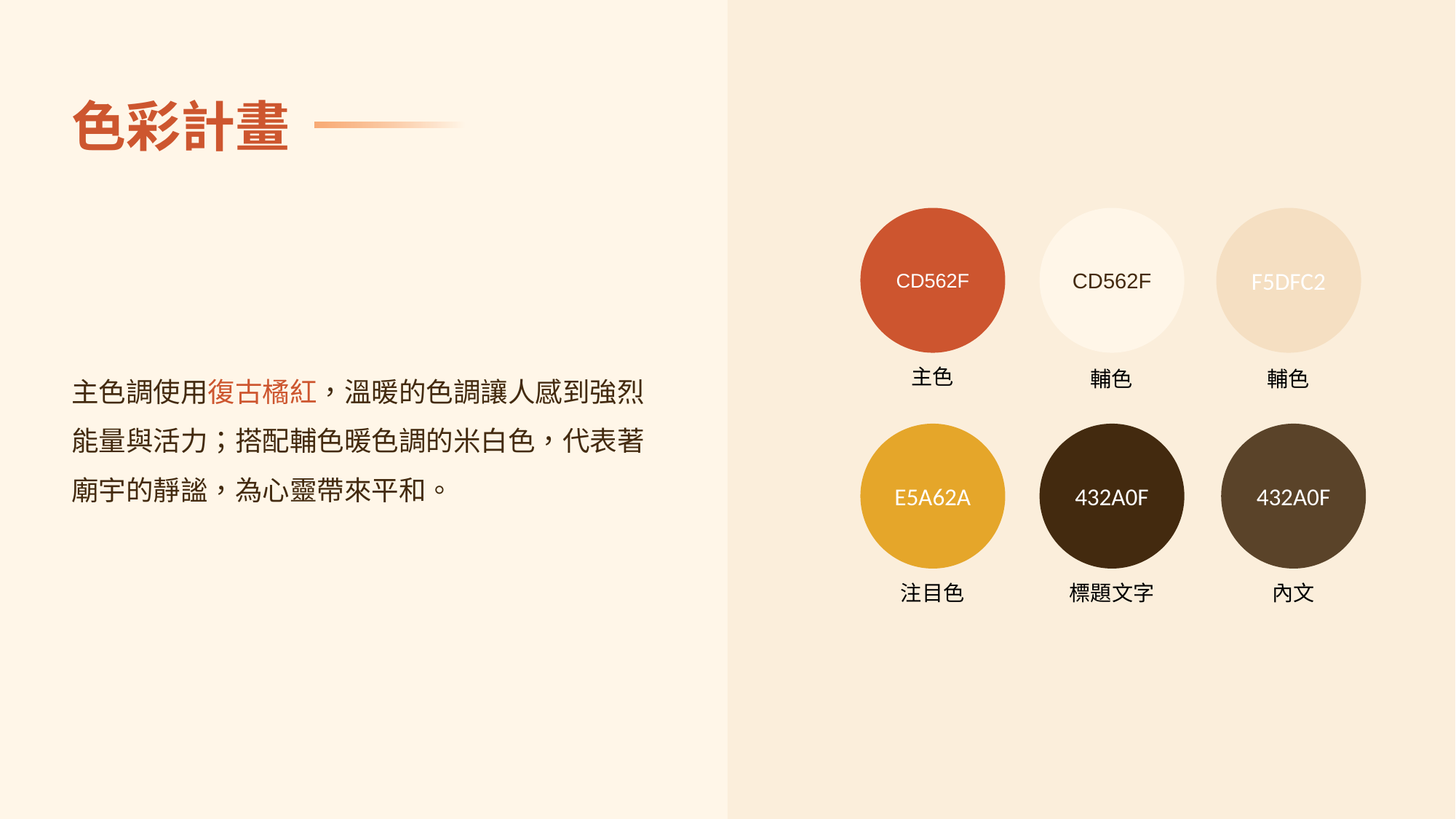

# 色彩計畫

CD562F
CD562F
F5DFC2
主色調使用復古橘紅，溫暖的色調讓人感到強烈能量與活力；搭配輔色暖色調的米白色，代表著廟宇的靜謐，為心靈帶來平和。
主色
輔色
輔色
E5A62A
432A0F
432A0F
注目色
標題文字
內文